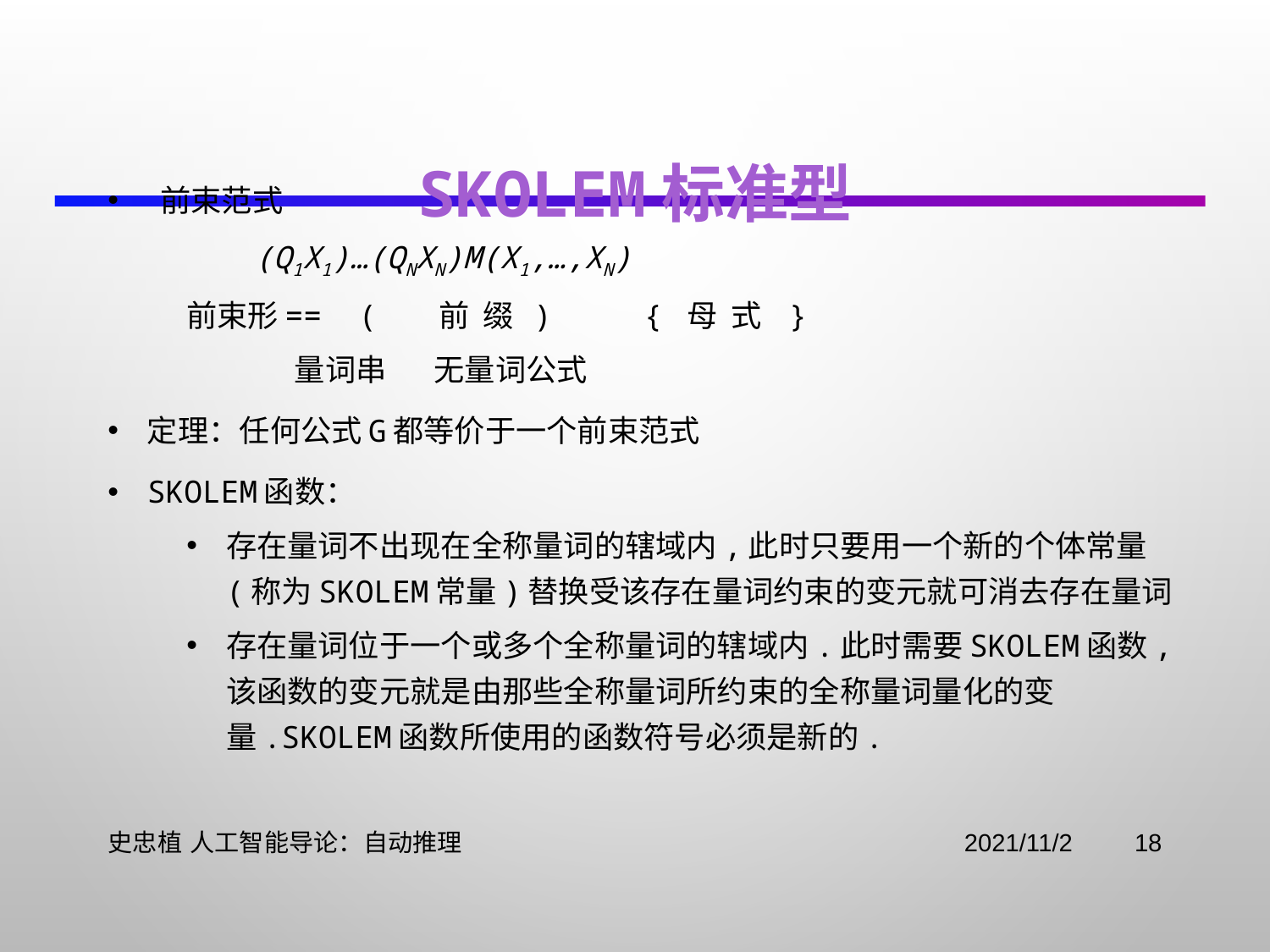

# SKOLEM标准型
 前束范式
        (Q1x1)…(Qnxn)M(x1,…,xn)
前束形==  (   前  缀  )     { 母  式   }
               量词串       无量词公式
定理：任何公式G都等价于一个前束范式
Skolem函数：
存在量词不出现在全称量词的辖域内,此时只要用一个新的个体常量(称为Skolem常量)替换受该存在量词约束的变元就可消去存在量词
存在量词位于一个或多个全称量词的辖域内.此时需要Skolem函数,该函数的变元就是由那些全称量词所约束的全称量词量化的变量.Skolem函数所使用的函数符号必须是新的.
史忠植 人工智能导论：自动推理
2021/11/2
18